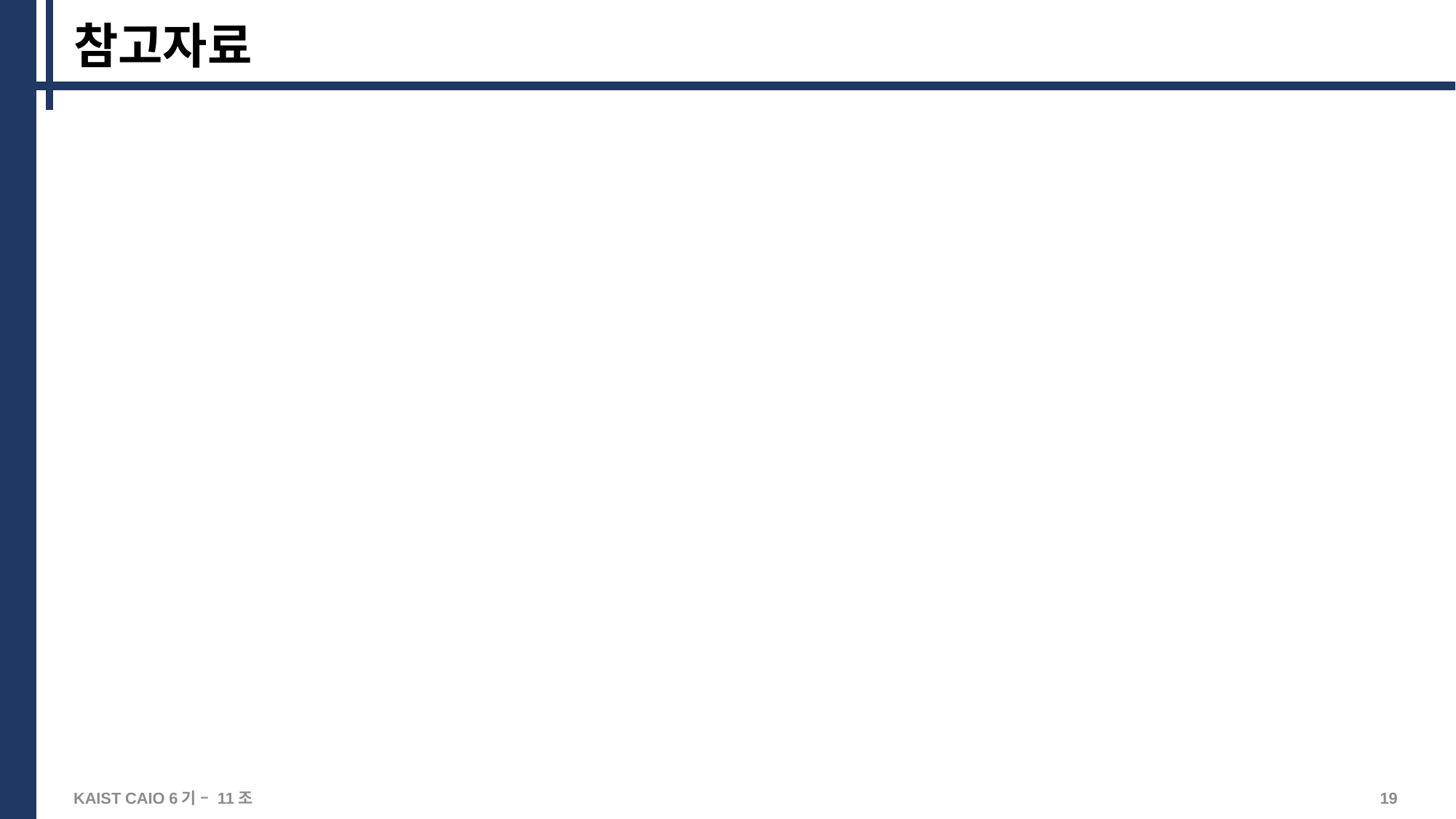

# 참고자료

19
KAIST CAIO 6기 – 11조